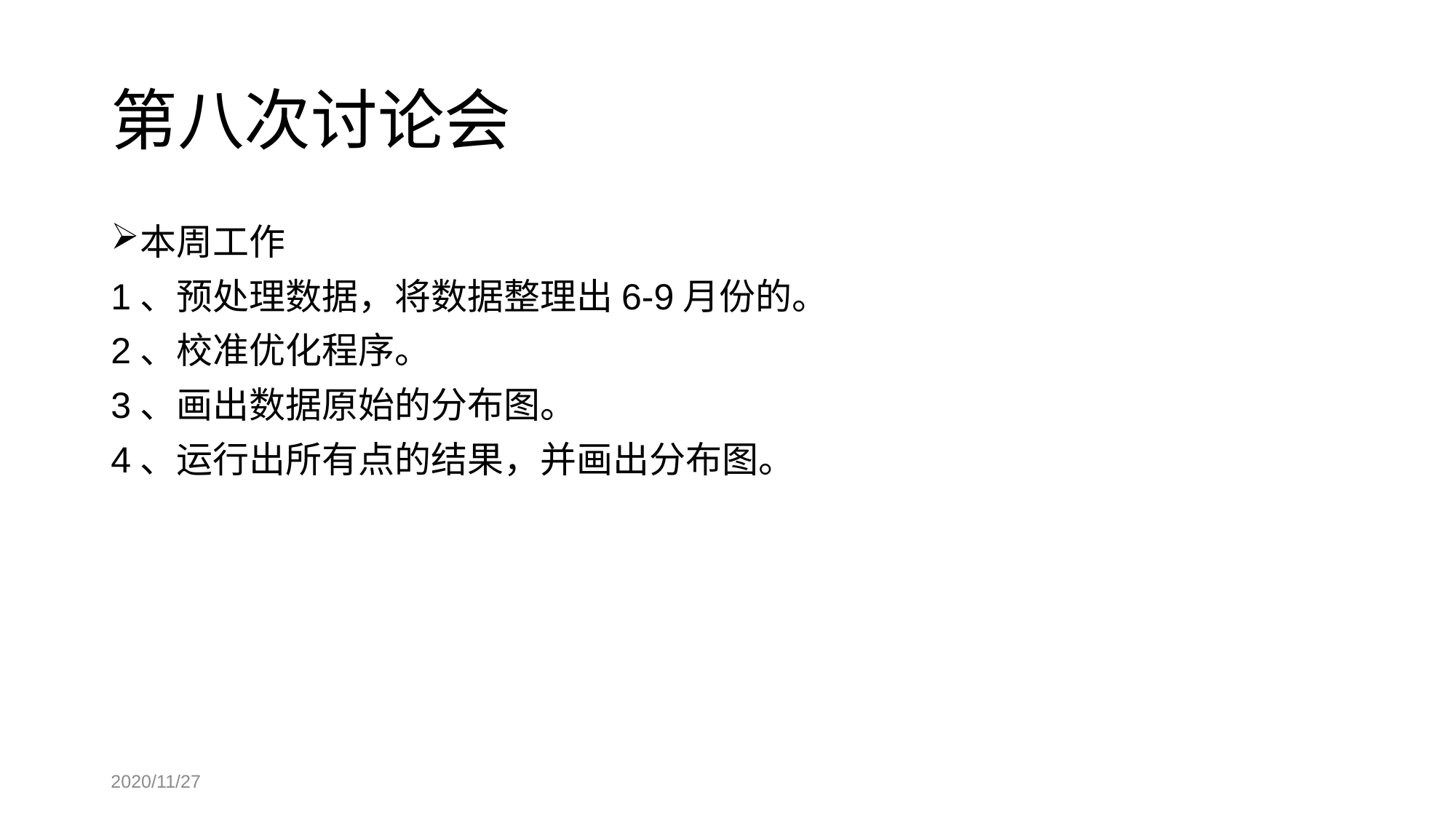

# 第八次讨论会
本周工作
1、预处理数据，将数据整理出6-9月份的。
2、校准优化程序。
3、画出数据原始的分布图。
4、运行出所有点的结果，并画出分布图。

2020/11/27